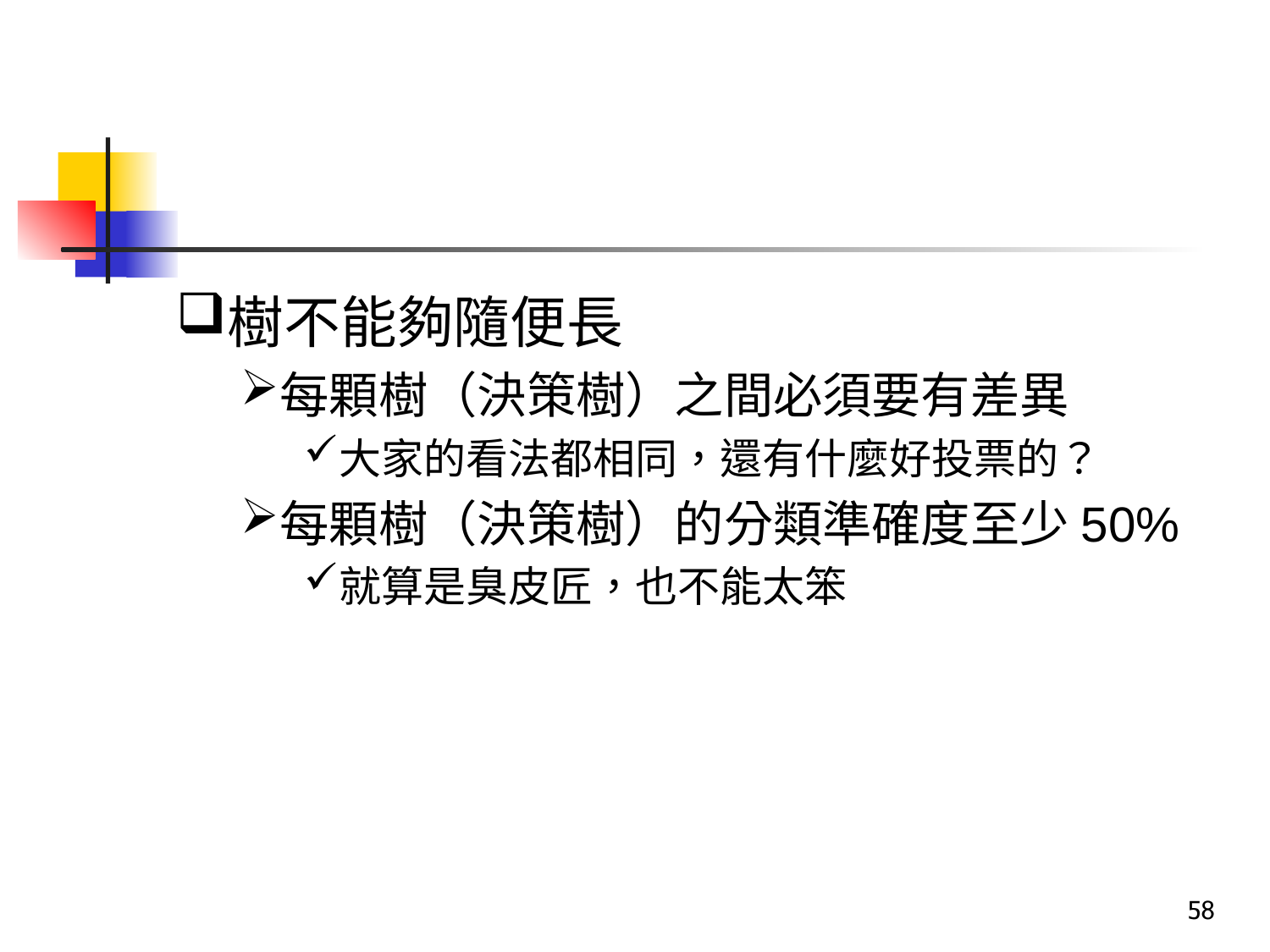

#
樹不能夠隨便長
每顆樹（決策樹）之間必須要有差異
大家的看法都相同，還有什麼好投票的？
每顆樹（決策樹）的分類準確度至少50%
就算是臭皮匠，也不能太笨

58